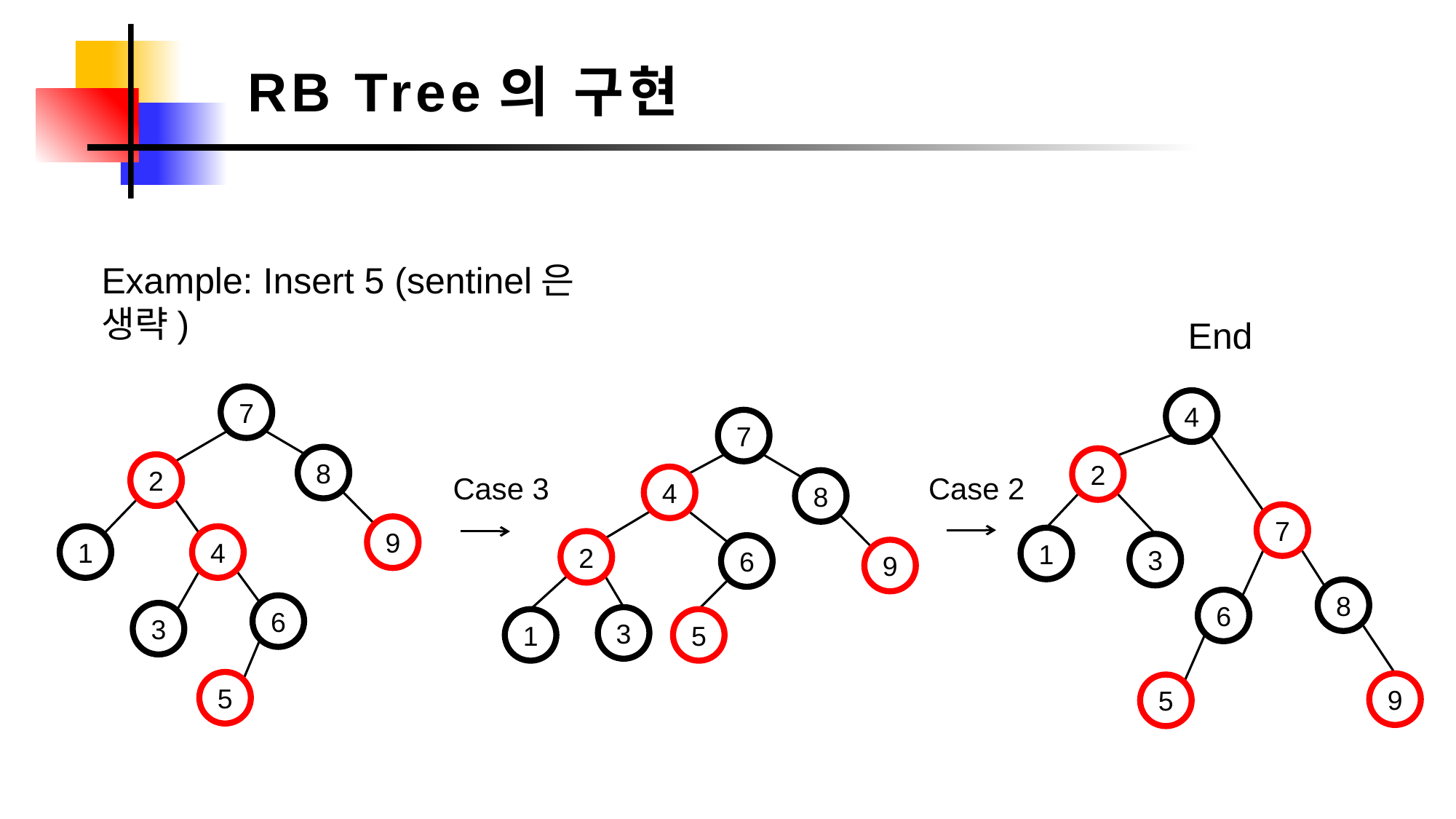

RB Tree의 구현
Example: Insert 5 (sentinel은 생략)
End
7
8
2
9
1
4
6
3
5
4
2
7
1
3
8
6
9
5
7
4
8
2
6
9
3
1
5
Case 3
Case 2